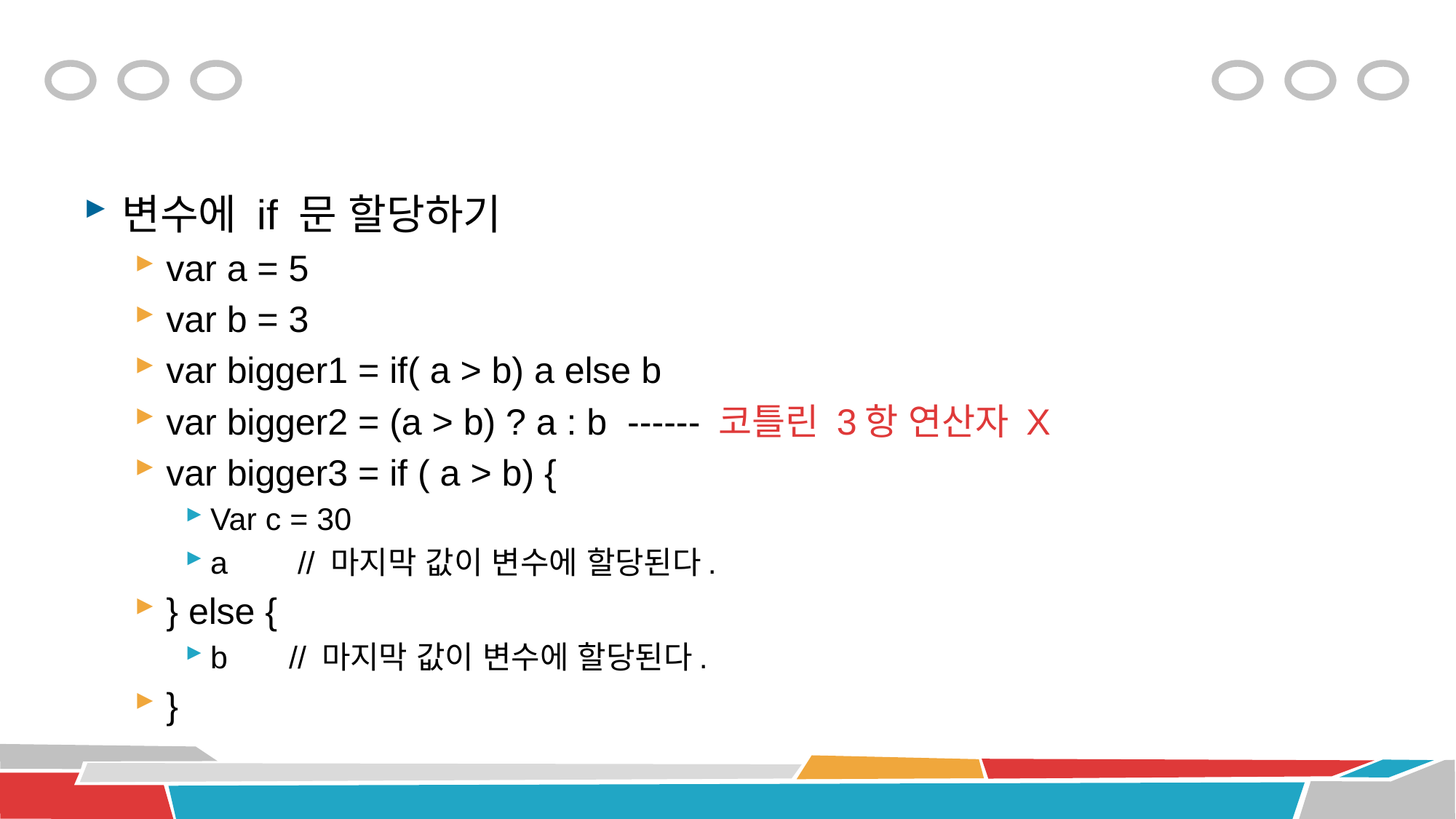

#
변수에 if 문 할당하기
var a = 5
var b = 3
var bigger1 = if( a > b) a else b
var bigger2 = (a > b) ? a : b  ------ 코틀린 3항 연산자 X
var bigger3 = if ( a > b) {
Var c = 30
a        // 마지막 값이 변수에 할당된다.
} else {
b       // 마지막 값이 변수에 할당된다.
}